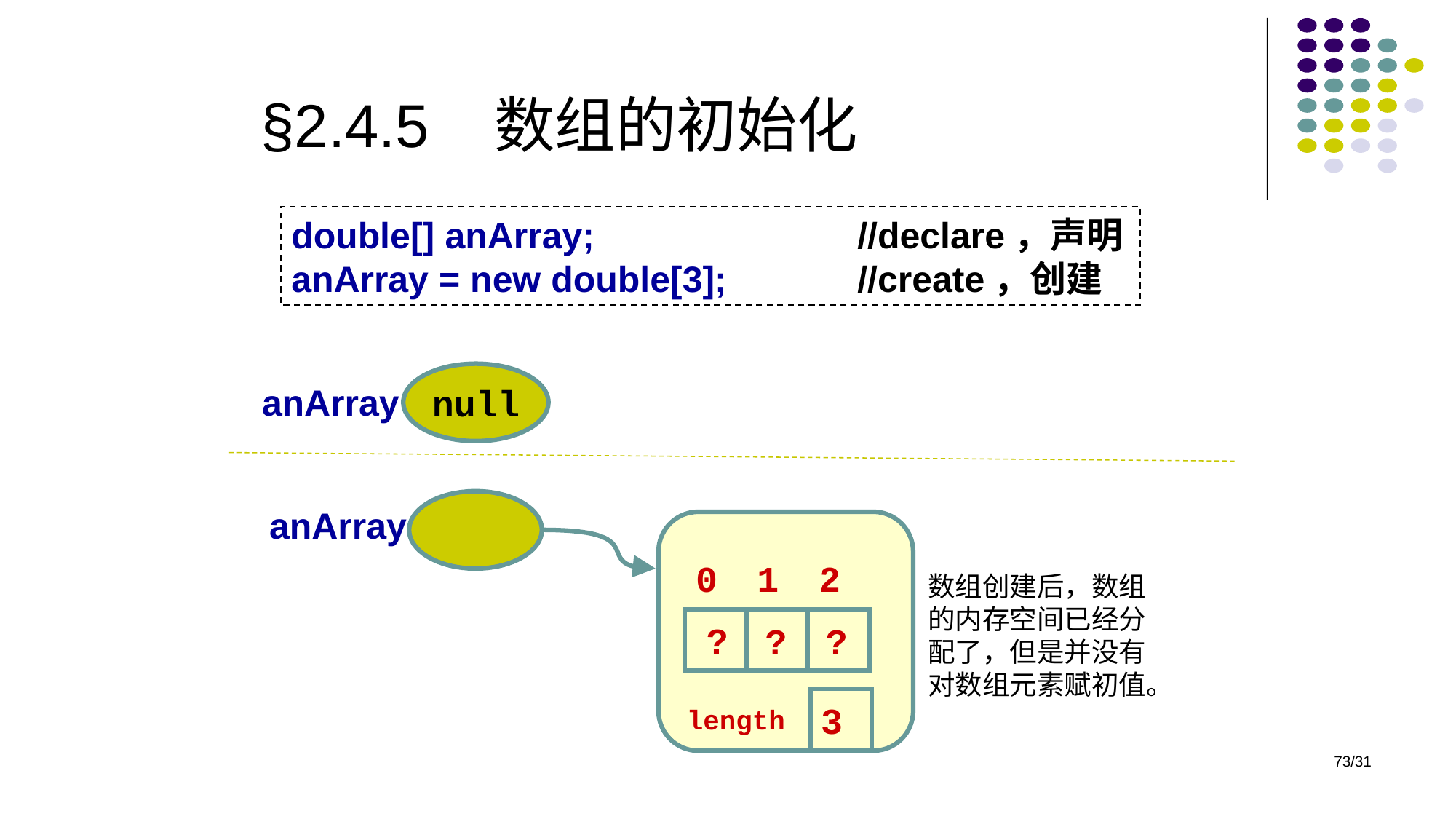

§2.4.5   数组的初始化
double[] anArray;  	   		  //declare，声明
anArray = new double[3];		  //create，创建
null
anArray

anArray

0
1
2

3
length
数组创建后，数组的内存空间已经分配了，但是并没有对数组元素赋初值。
?
?
?
73/31